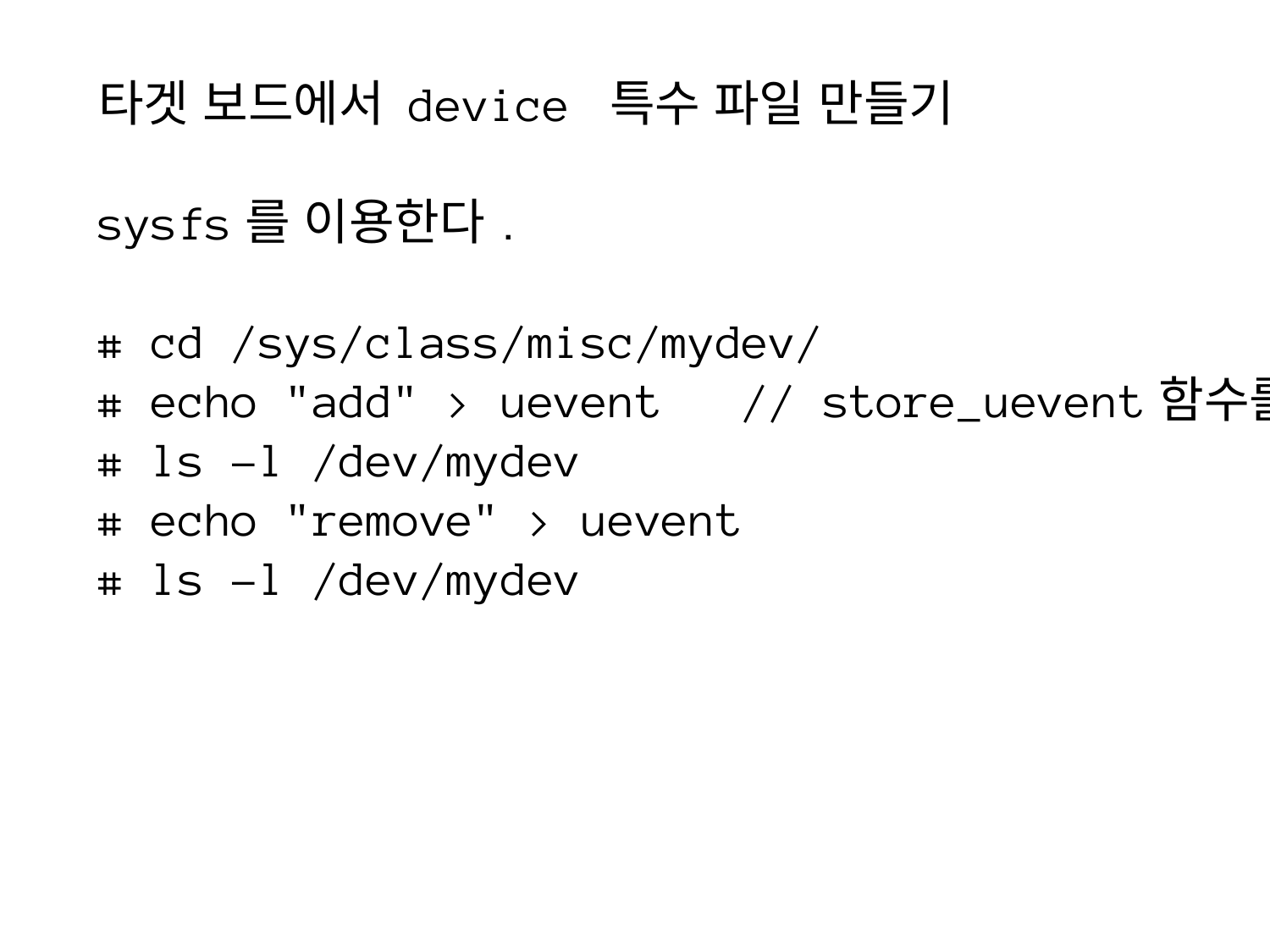

타겟 보드에서 device 특수 파일 만들기

sysfs를 이용한다.

# cd /sys/class/misc/mydev/
# echo "add" > uevent   // store_uevent함수를 호출한다.
# ls -l /dev/mydev
# echo "remove" > uevent
# ls -l /dev/mydev